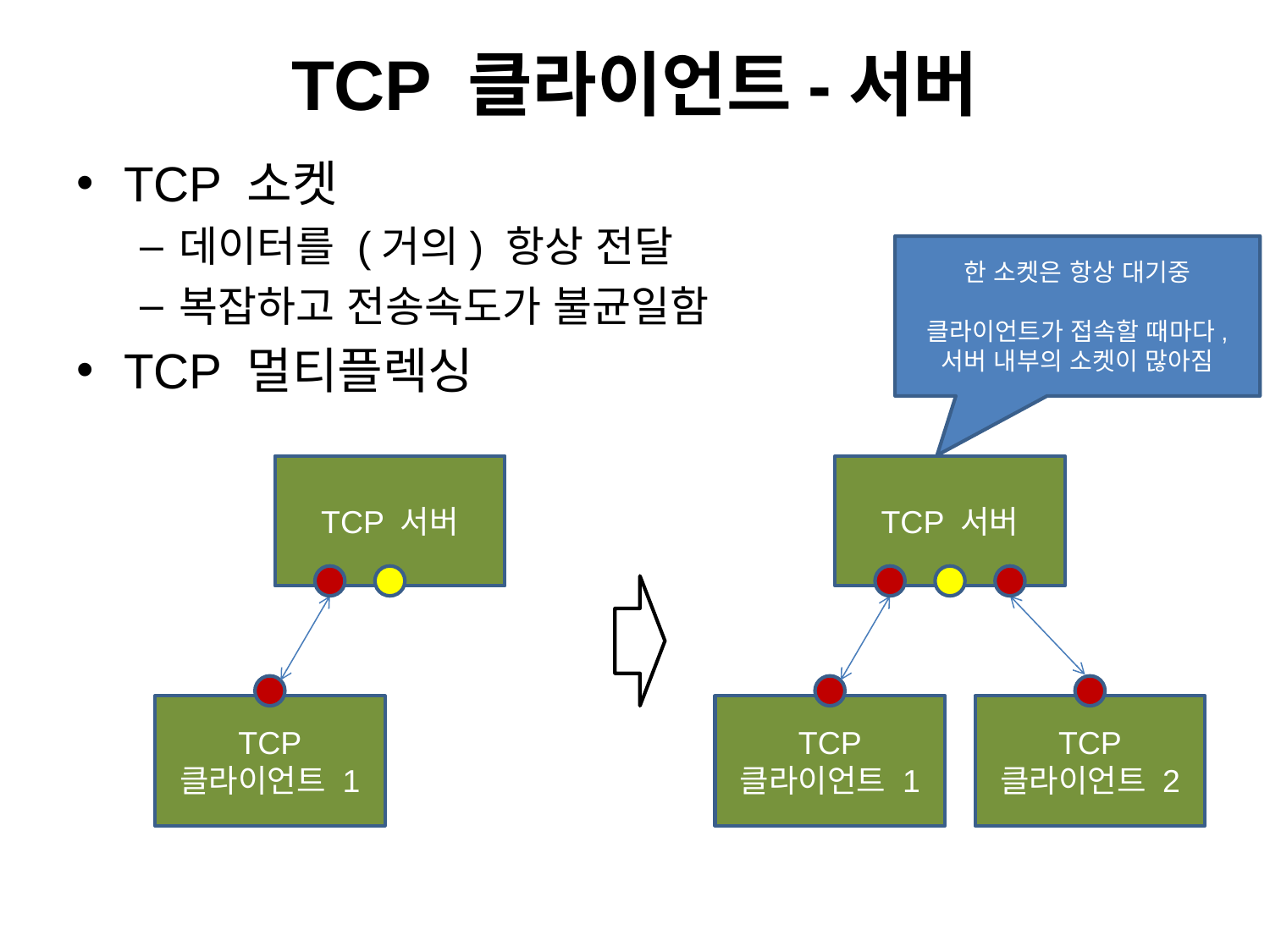

# TCP 클라이언트-서버
TCP 소켓
데이터를 (거의) 항상 전달
복잡하고 전송속도가 불균일함
TCP 멀티플렉싱
한 소켓은 항상 대기중

클라이언트가 접속할 때마다, 서버 내부의 소켓이 많아짐
TCP 서버
TCP 서버

TCP
클라이언트 1
TCP
클라이언트 1
TCP
클라이언트 2